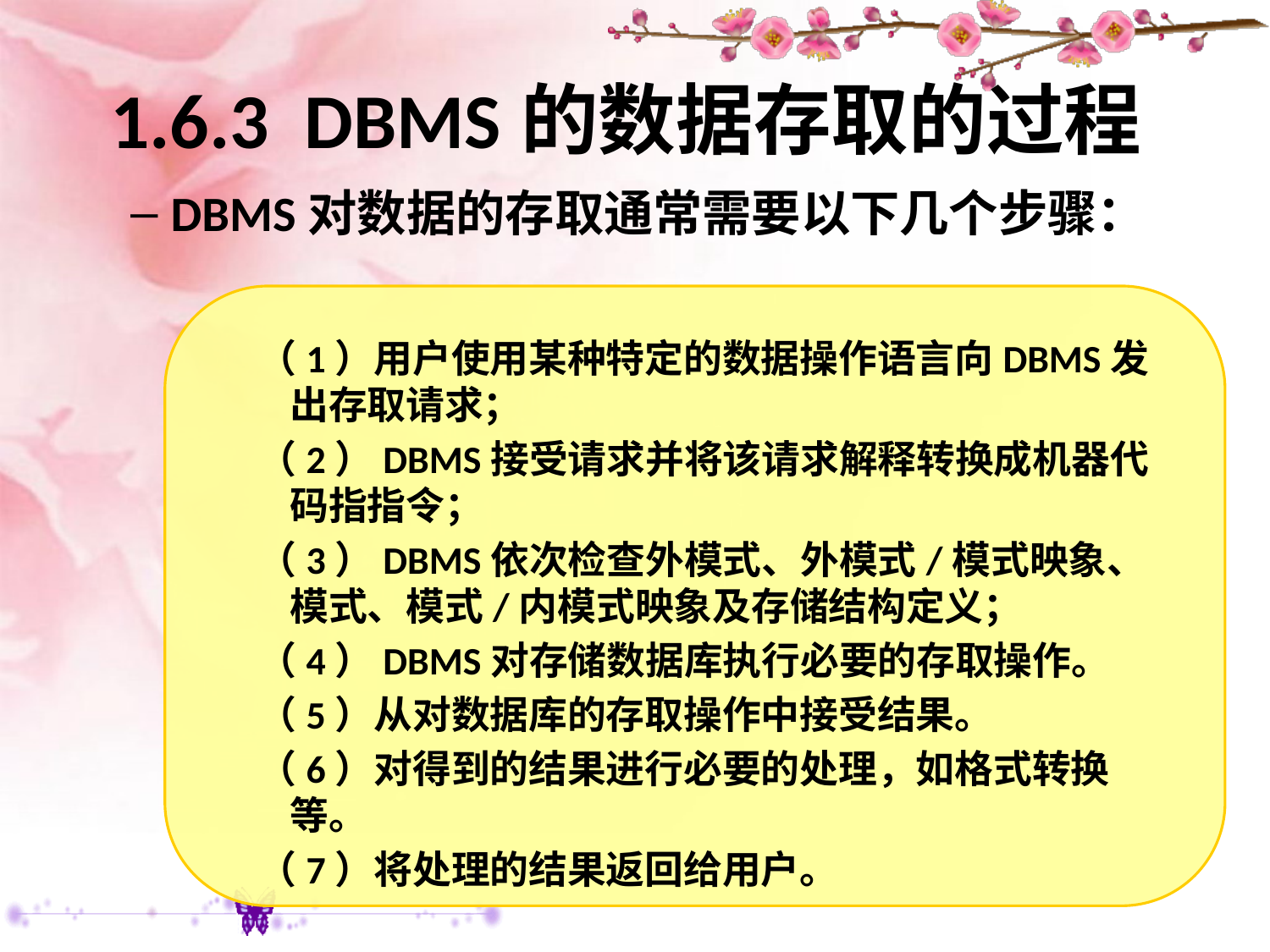

# 1.6.3  DBMS的数据存取的过程
DBMS对数据的存取通常需要以下几个步骤：

（1）用户使用某种特定的数据操作语言向DBMS发出存取请求；
（2）DBMS接受请求并将该请求解释转换成机器代码指指令；
（3）DBMS依次检查外模式、外模式/模式映象、模式、模式/内模式映象及存储结构定义；
（4）DBMS对存储数据库执行必要的存取操作。
（5）从对数据库的存取操作中接受结果。
（6）对得到的结果进行必要的处理，如格式转换等。
（7）将处理的结果返回给用户。